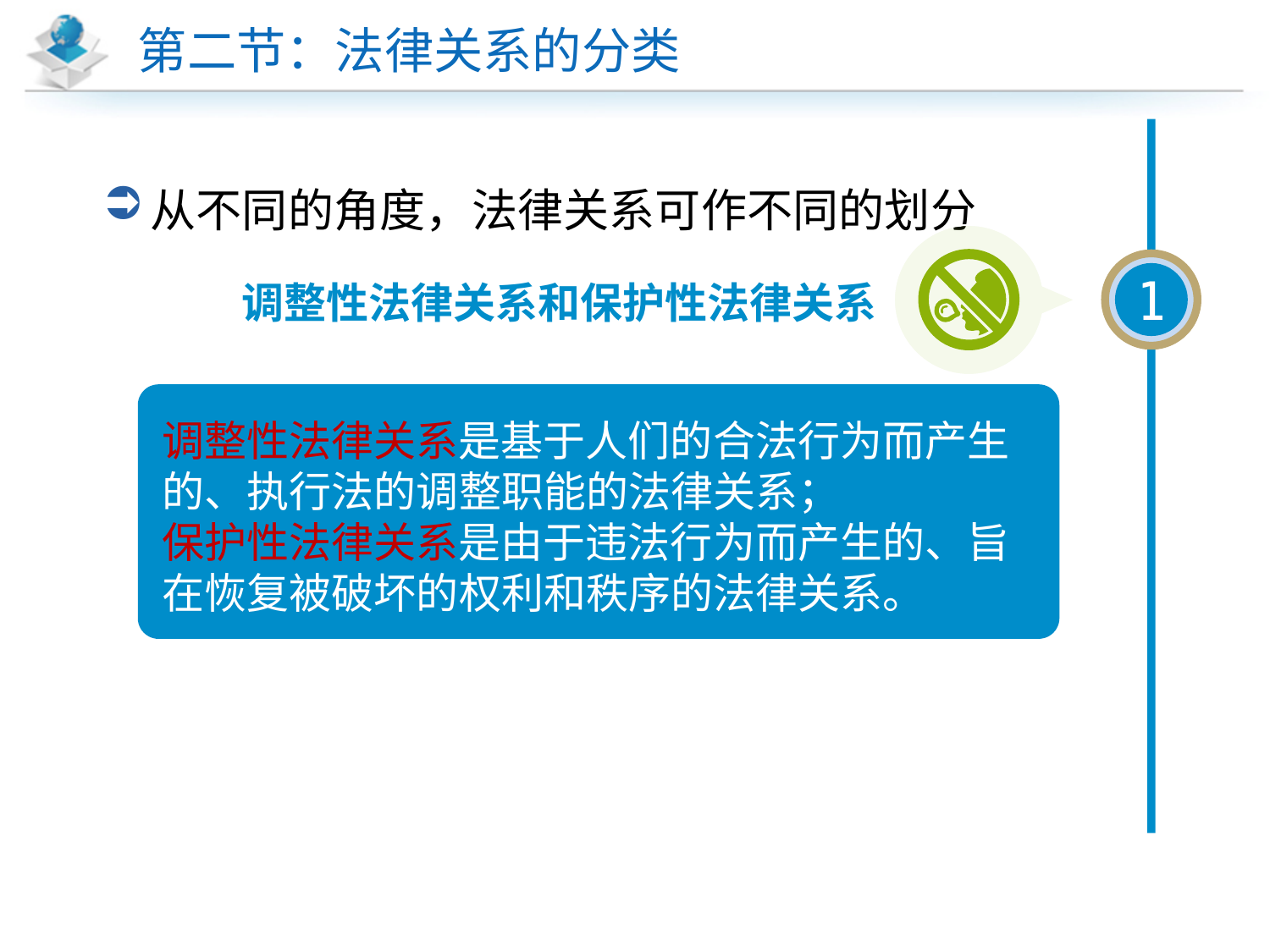

# 第二节：法律关系的分类

1
调整性法律关系和保护性法律关系

调整性法律关系是基于人们的合法行为而产生的、执行法的调整职能的法律关系；
保护性法律关系是由于违法行为而产生的、旨在恢复被破坏的权利和秩序的法律关系。
从不同的角度，法律关系可作不同的划分